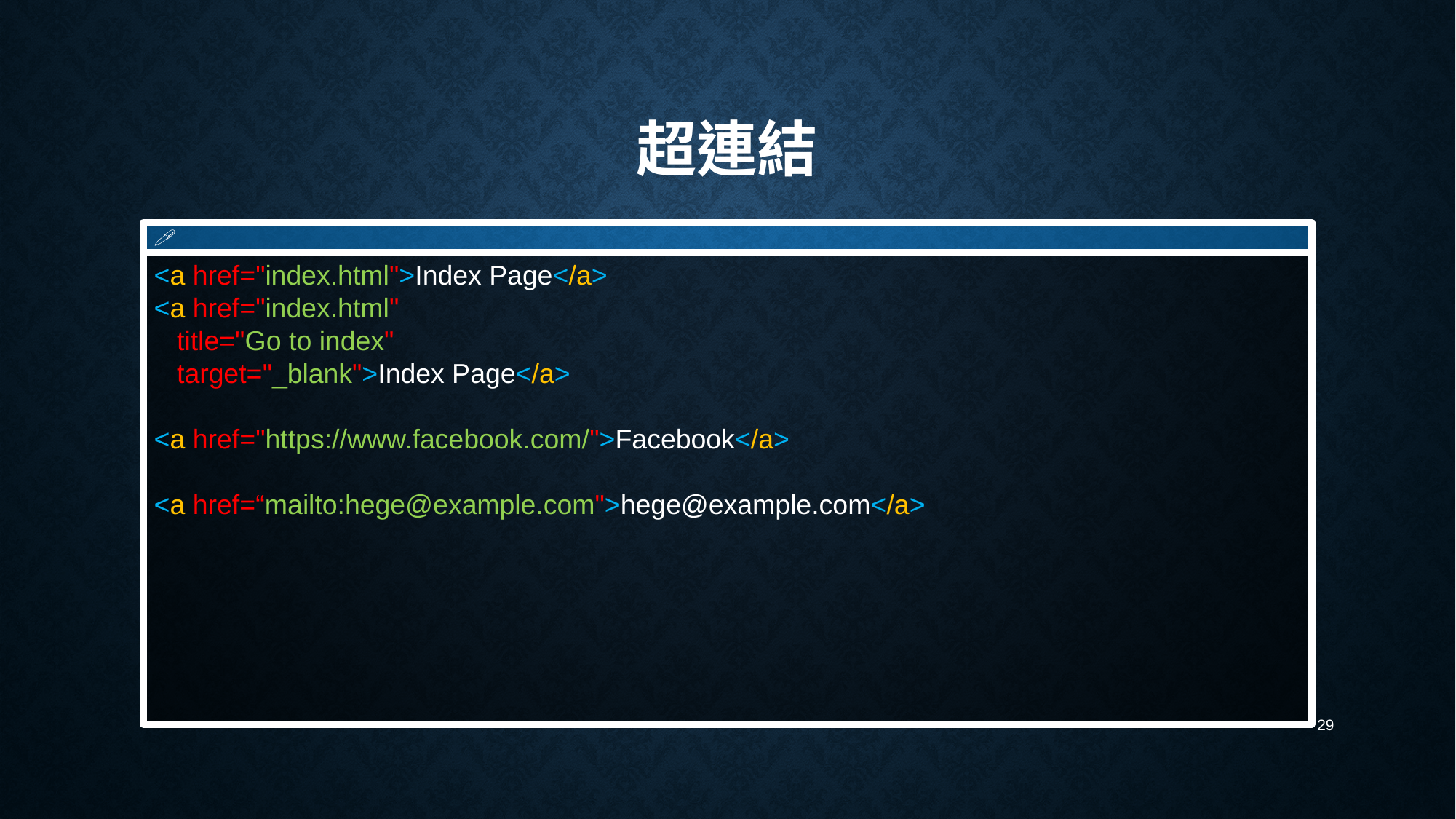

# 超連結
🖊
<a href="index.html">Index Page</a>
<a href="index.html"
   title="Go to index"
   target="_blank">Index Page</a>

<a href="https://www.facebook.com/">Facebook</a>

<a href=“mailto:hege@example.com">hege@example.com</a>

29